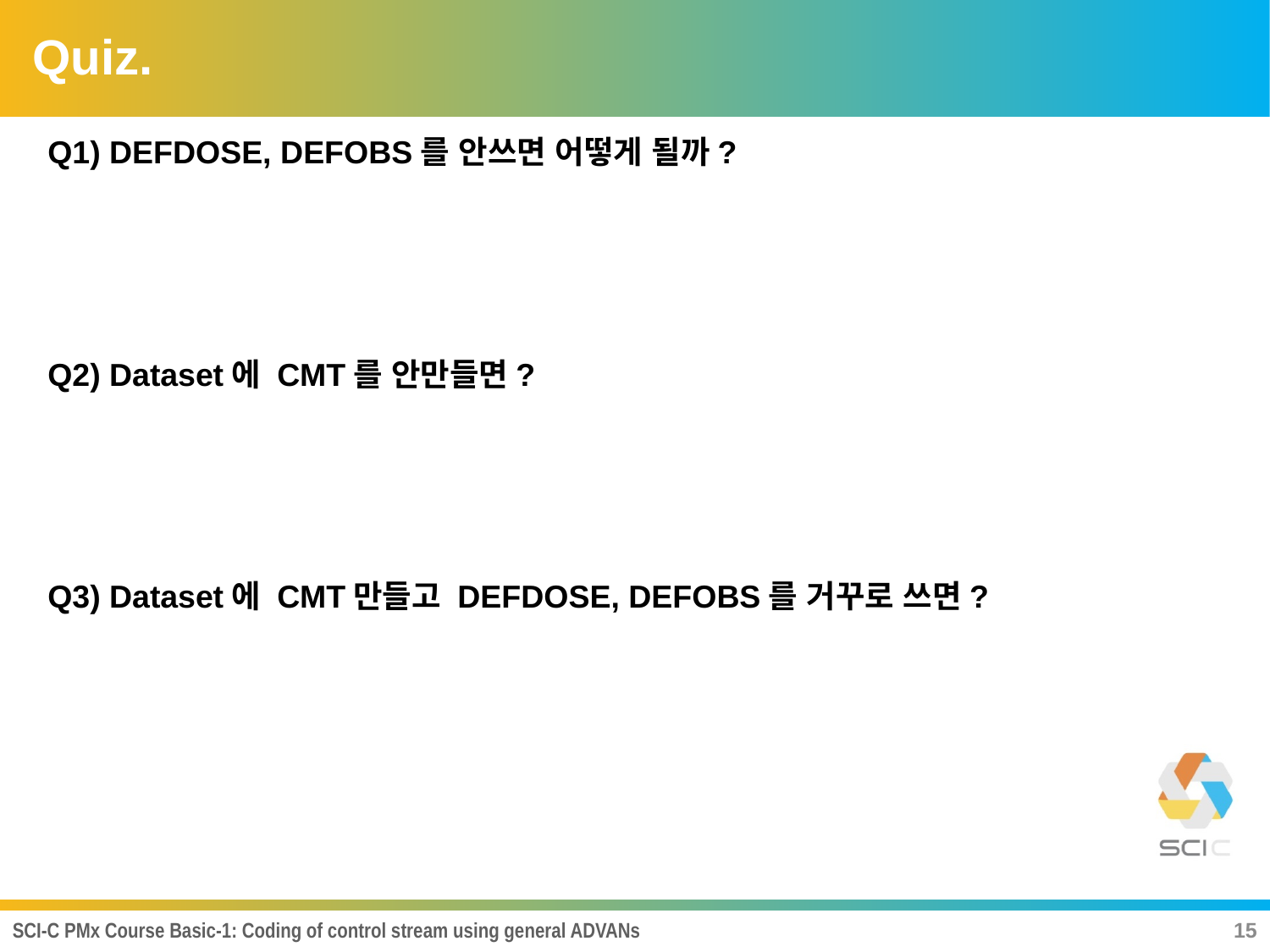

# Quiz.
Q1) DEFDOSE, DEFOBS를 안쓰면 어떻게 될까?

Q2) Dataset에 CMT를 안만들면?

Q3) Dataset에 CMT만들고 DEFDOSE, DEFOBS를 거꾸로 쓰면?